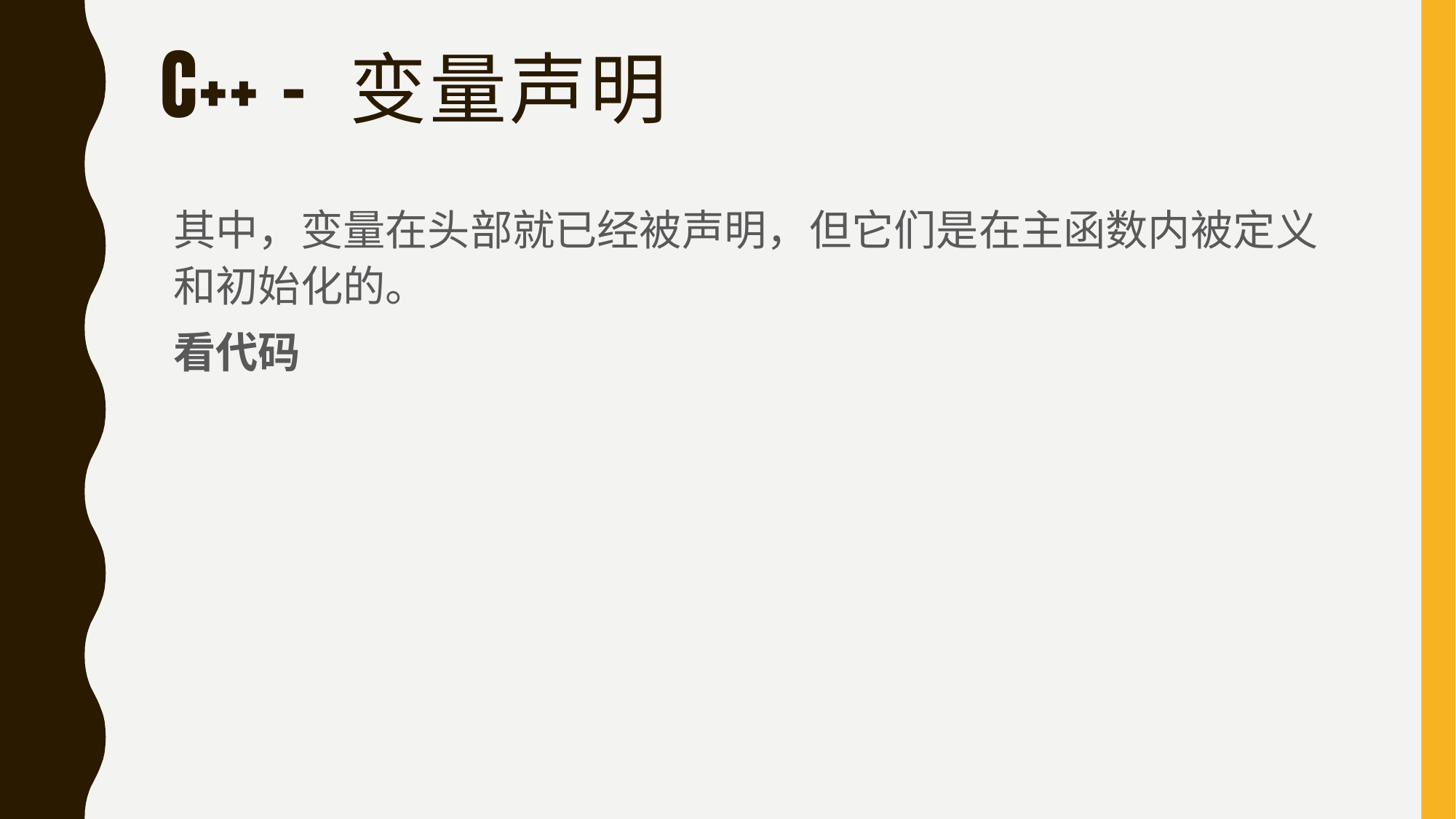

# C++ - 变量声明
其中，变量在头部就已经被声明，但它们是在主函数内被定义和初始化的。
看代码